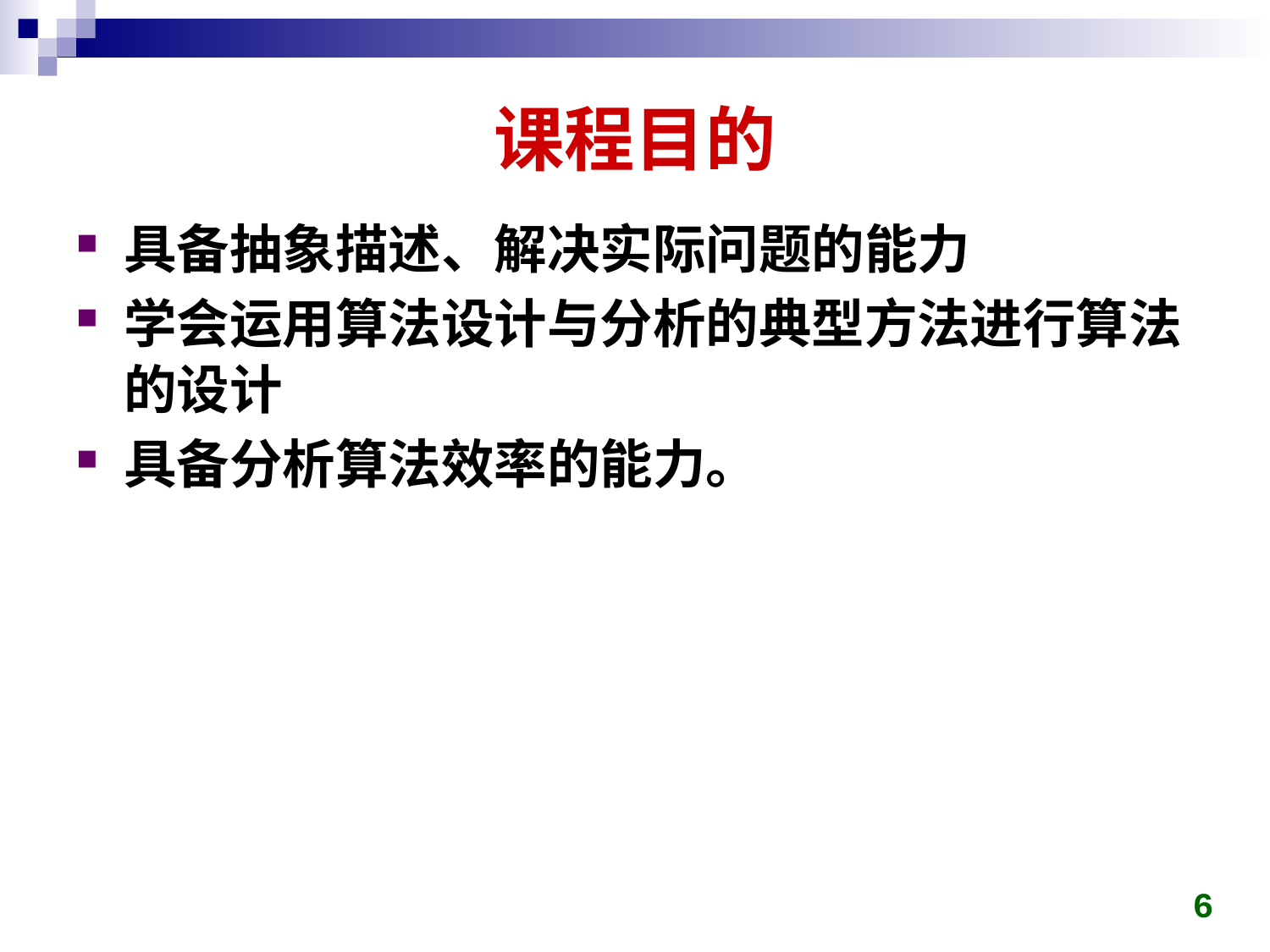

# 课程目的
具备抽象描述、解决实际问题的能力
学会运用算法设计与分析的典型方法进行算法的设计
具备分析算法效率的能力。
6